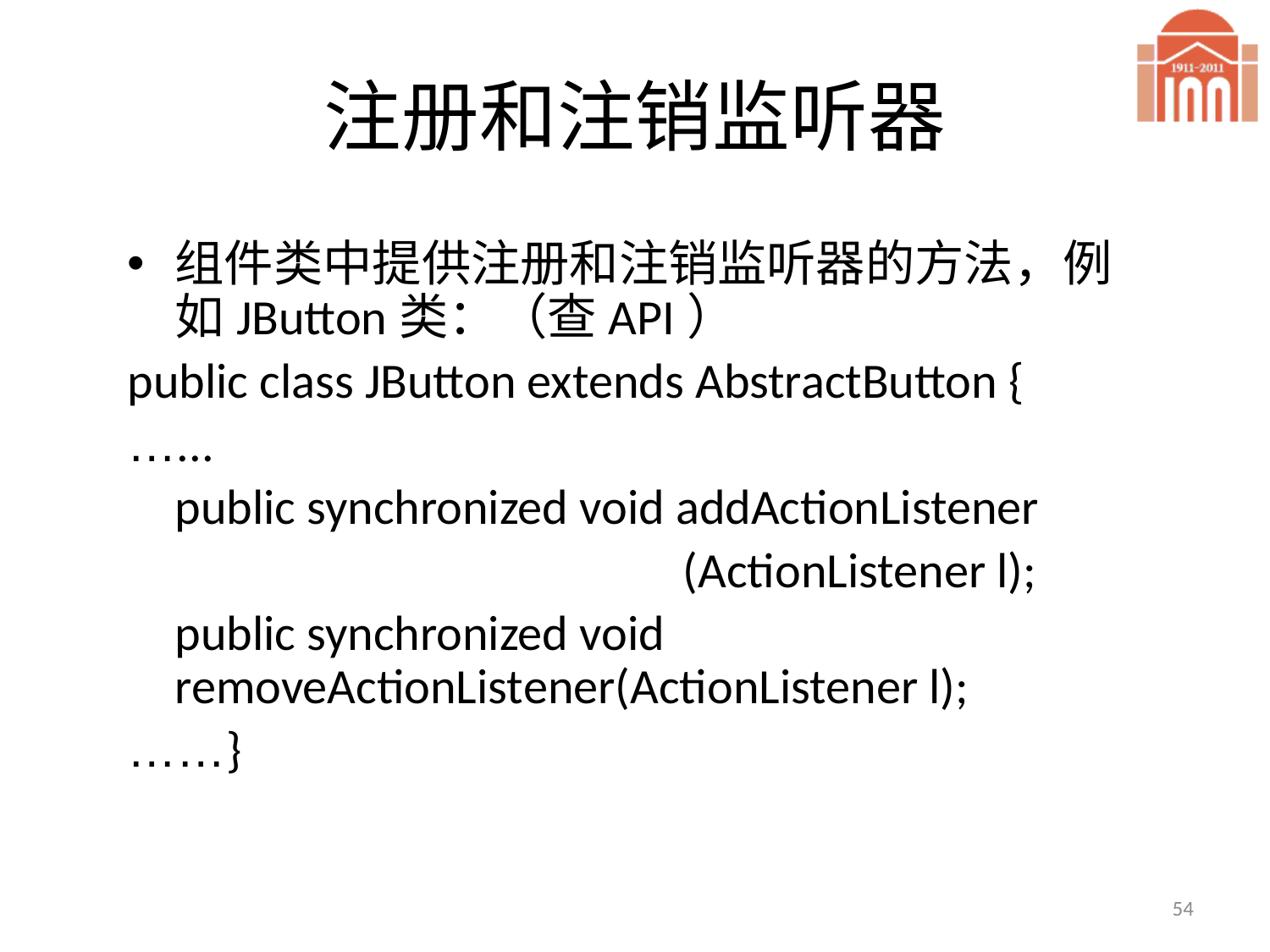

# 注册和注销监听器
组件类中提供注册和注销监听器的方法，例如JButton类：（查API）
public class JButton extends AbstractButton {
…...
	public synchronized void addActionListener
					(ActionListener l);
	public synchronized void removeActionListener(ActionListener l);
……}

54